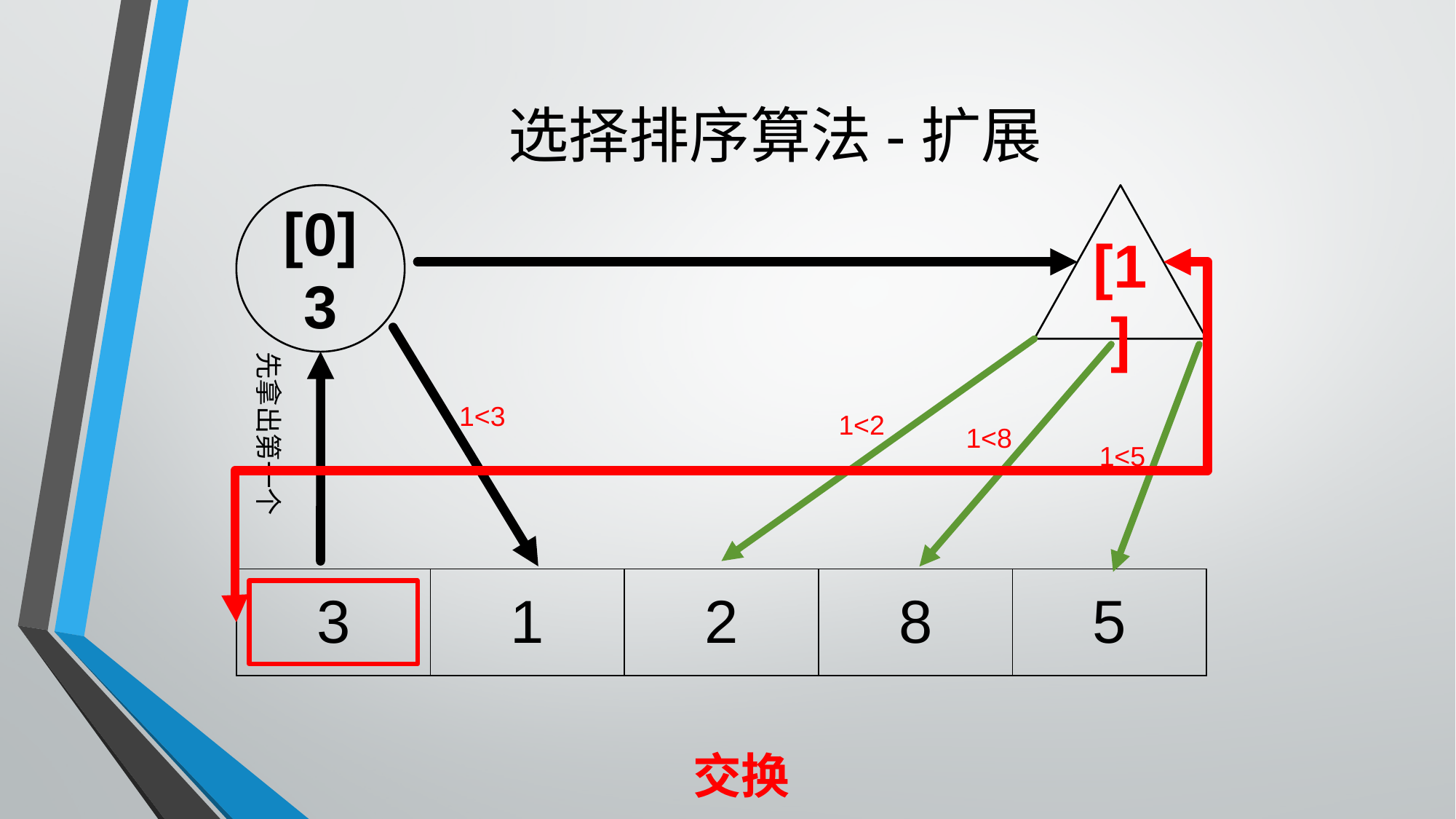

# 选择排序算法-扩展
[0]3
[1]
先拿出第一个
1<3
1<2
1<8
1<5
| 3 | 1 | 2 | 8 | 5 |
| --- | --- | --- | --- | --- |

交换